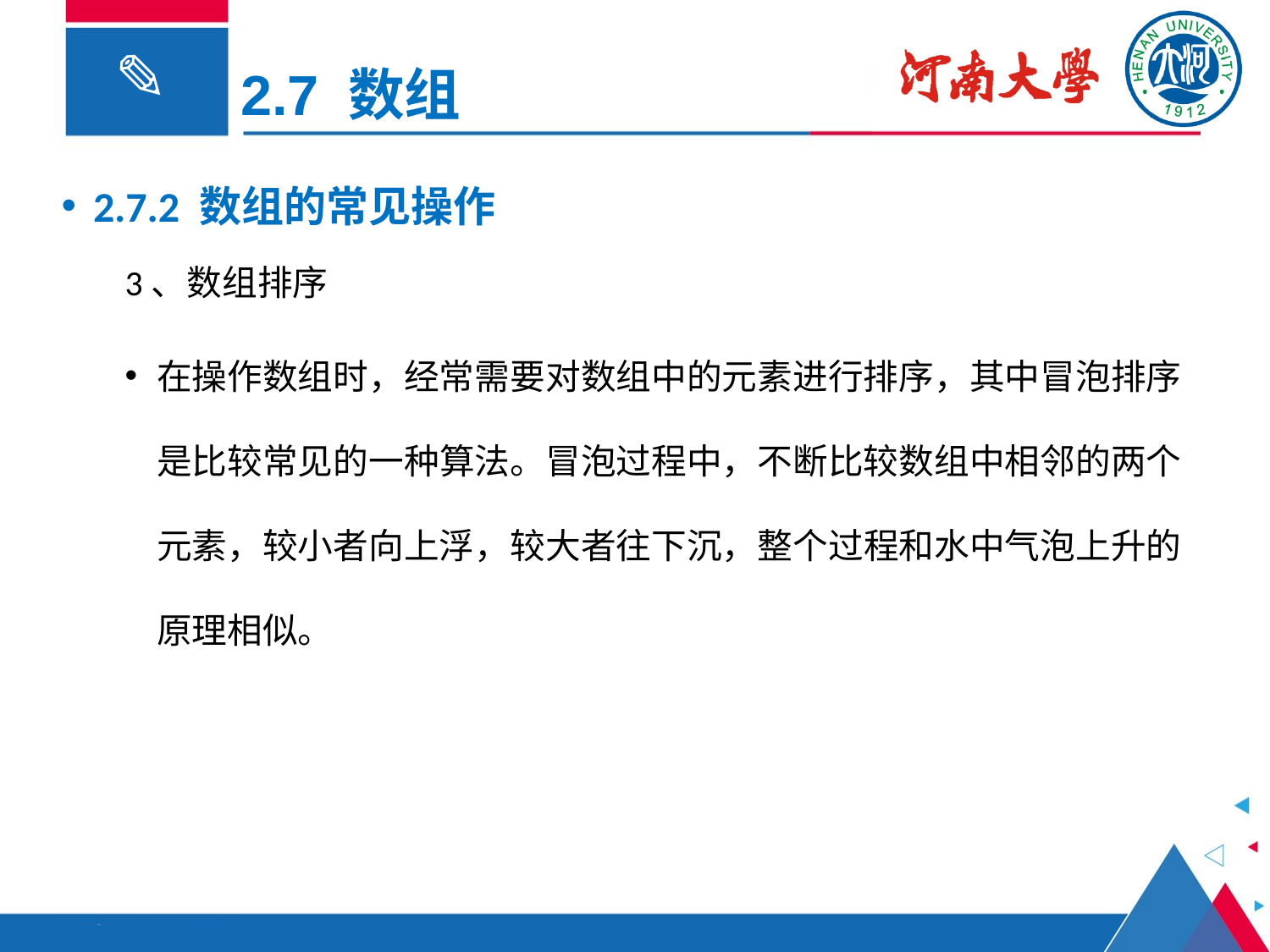

2.7 数组
2.7.2 数组的常见操作
3、数组排序
在操作数组时，经常需要对数组中的元素进行排序，其中冒泡排序是比较常见的一种算法。冒泡过程中，不断比较数组中相邻的两个元素，较小者向上浮，较大者往下沉，整个过程和水中气泡上升的原理相似。